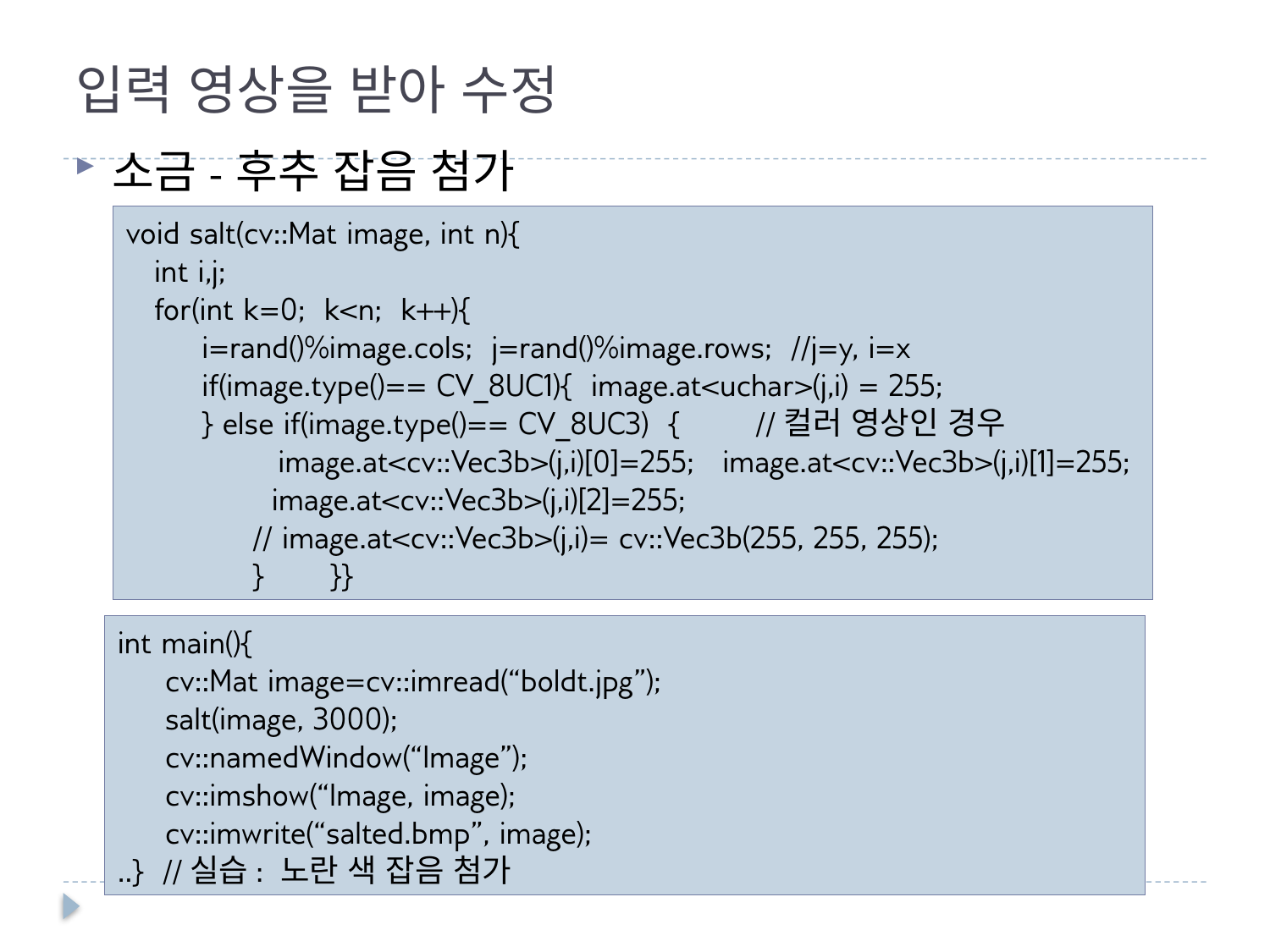

# 입력 영상을 받아 수정
소금-후추 잡음 첨가
void salt(cv::Mat image, int n){
   int i,j;
   for(int k=0;  k<n;  k++){
        i=rand()%image.cols;  j=rand()%image.rows;  //j=y, i=x
        if(image.type()== CV_8UC1){  image.at<uchar>(j,i) = 255;
        } else if(image.type()== CV_8UC3)  {        //컬러 영상인 경우
                image.at<cv::Vec3b>(j,i)[0]=255;   image.at<cv::Vec3b>(j,i)[1]=255;
  image.at<cv::Vec3b>(j,i)[2]=255;
// image.at<cv::Vec3b>(j,i)= cv::Vec3b(255, 255, 255);
}       }}
int main(){
     cv::Mat image=cv::imread(“boldt.jpg”);
     salt(image, 3000);
     cv::namedWindow(“Image”);
     cv::imshow(“Image, image);
     cv::imwrite(“salted.bmp”, image);
..}  //실습: 노란 색 잡음 첨가